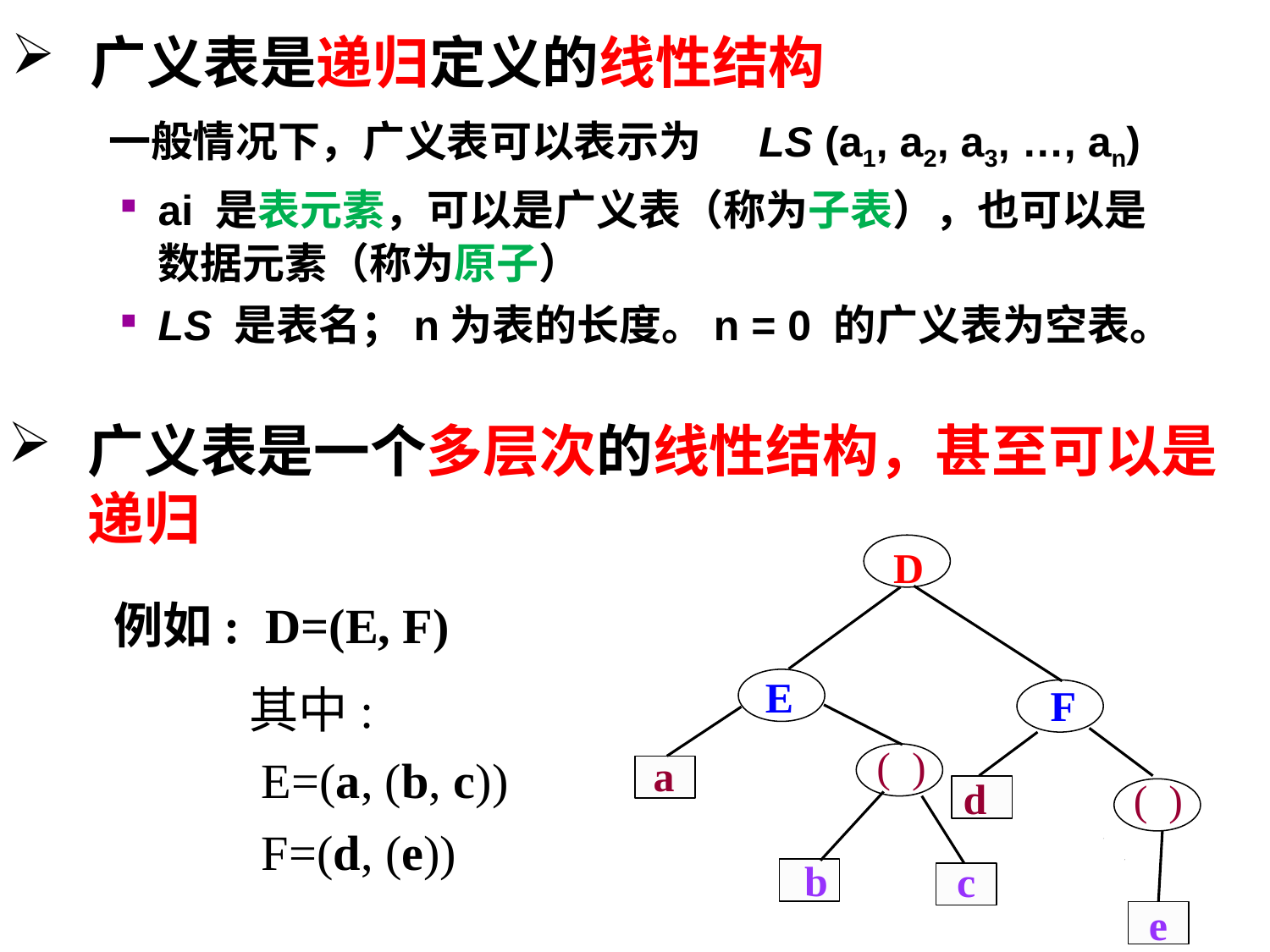

广义表是递归定义的线性结构
一般情况下，广义表可以表示为     LS (a1, a2, a3, …, an)
ai 是表元素，可以是广义表（称为子表），也可以是数据元素（称为原子）
LS 是表名；n为表的长度。n = 0 的广义表为空表。
广义表是一个多层次的线性结构，甚至可以是递归
D

E
F

(  )
a
d
(  )

b
c

e

例如:  D=(E, F)
其中:
 E=(a, (b, c))
 F=(d, (e))